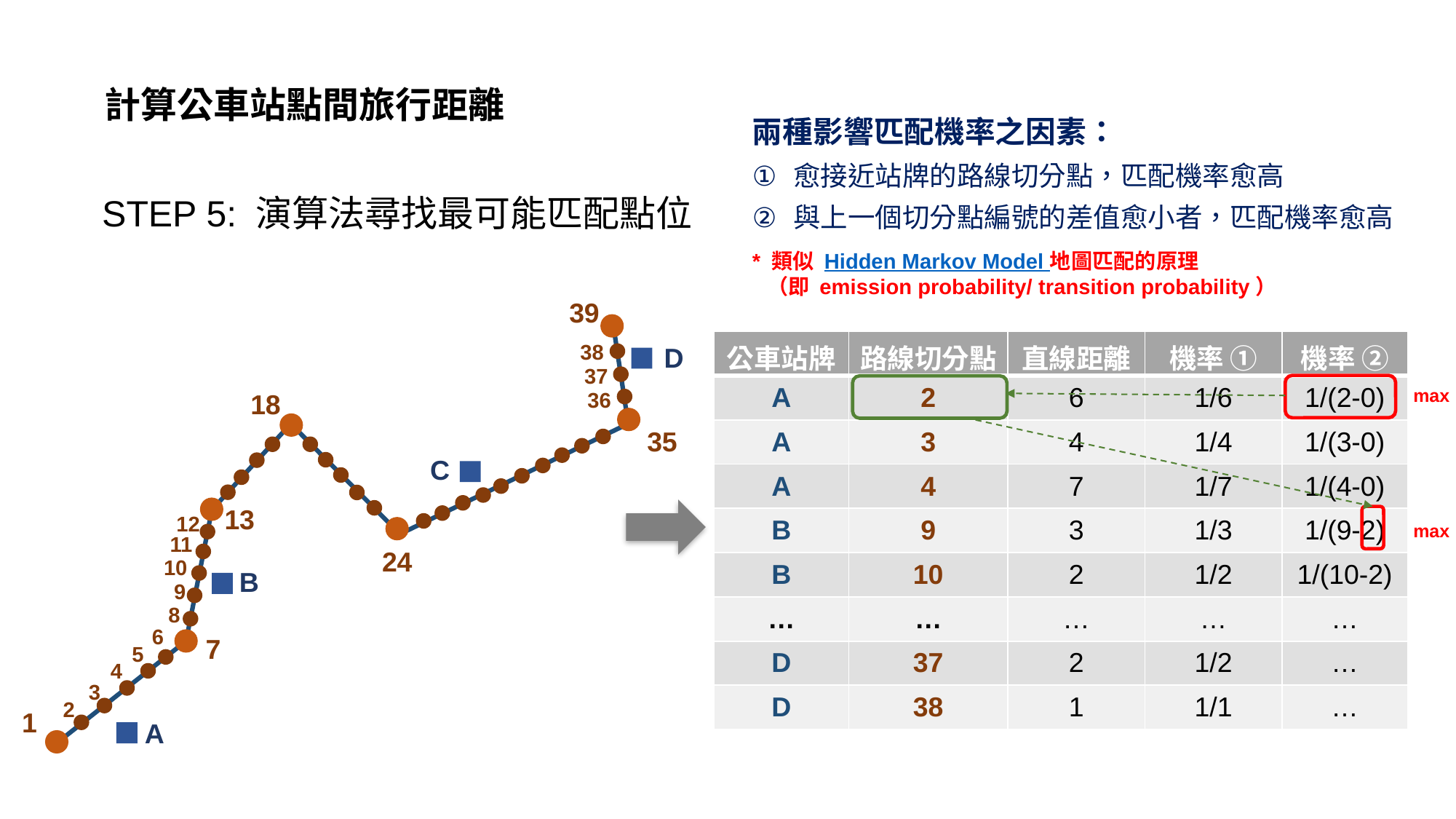

計算公車站點間旅行距離
兩種影響匹配機率之因素：
愈接近站牌的路線切分點，匹配機率愈高
與上一個切分點編號的差值愈小者，匹配機率愈高
STEP 5: 演算法尋找最可能匹配點位
* 類似 Hidden Markov Model 地圖匹配的原理
   （即 emission probability/ transition probability）
39

| 公車站牌 | 路線切分點 | 直線距離 | 機率 ① | 機率 ② |
| --- | --- | --- | --- | --- |
| A | 2 | 6 | 1/6 | 1/(2-0) |
| A | 3 | 4 | 1/4 | 1/(3-0) |
| A | 4 | 7 | 1/7 | 1/(4-0) |
| B | 9 | 3 | 1/3 | 1/(9-2) |
| B | 10 | 2 | 1/2 | 1/(10-2) |
| … | … | … | … | … |
| D | 37 | 2 | 1/2 | … |
| D | 38 | 1 | 1/1 | … |
38
D

37

max
36
18

35

C

13

12

max

11
24

10
B

9

8

6
7

5

4

3

2

1
A